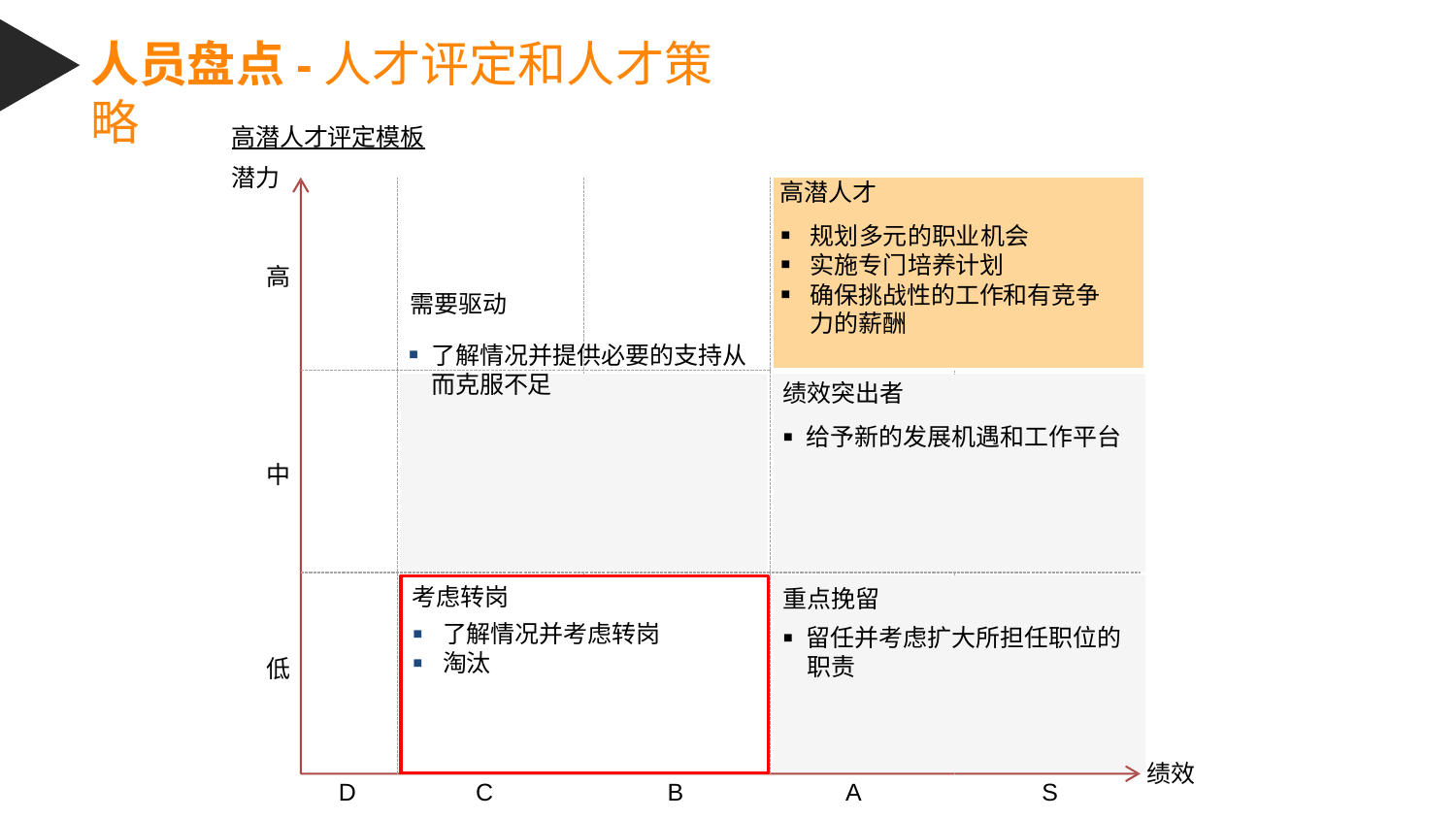

# 人员盘点-人才评定和人才策略
高潜人才评定模板
潜力

高潜人才
规划多元的职业机会
实施专门培养计划
确保挑战性的工作和有竞争 力的薪酬

高
需要驱动
了解情况并提供必要的支持从
而克服不足

绩效突出者
给予新的发展机遇和工作平台
中

考虑转岗
了解情况并考虑转岗
淘汰
重点挽留
留任并考虑扩大所担任职位的
职责
低
绩效

D
C
B
A
S